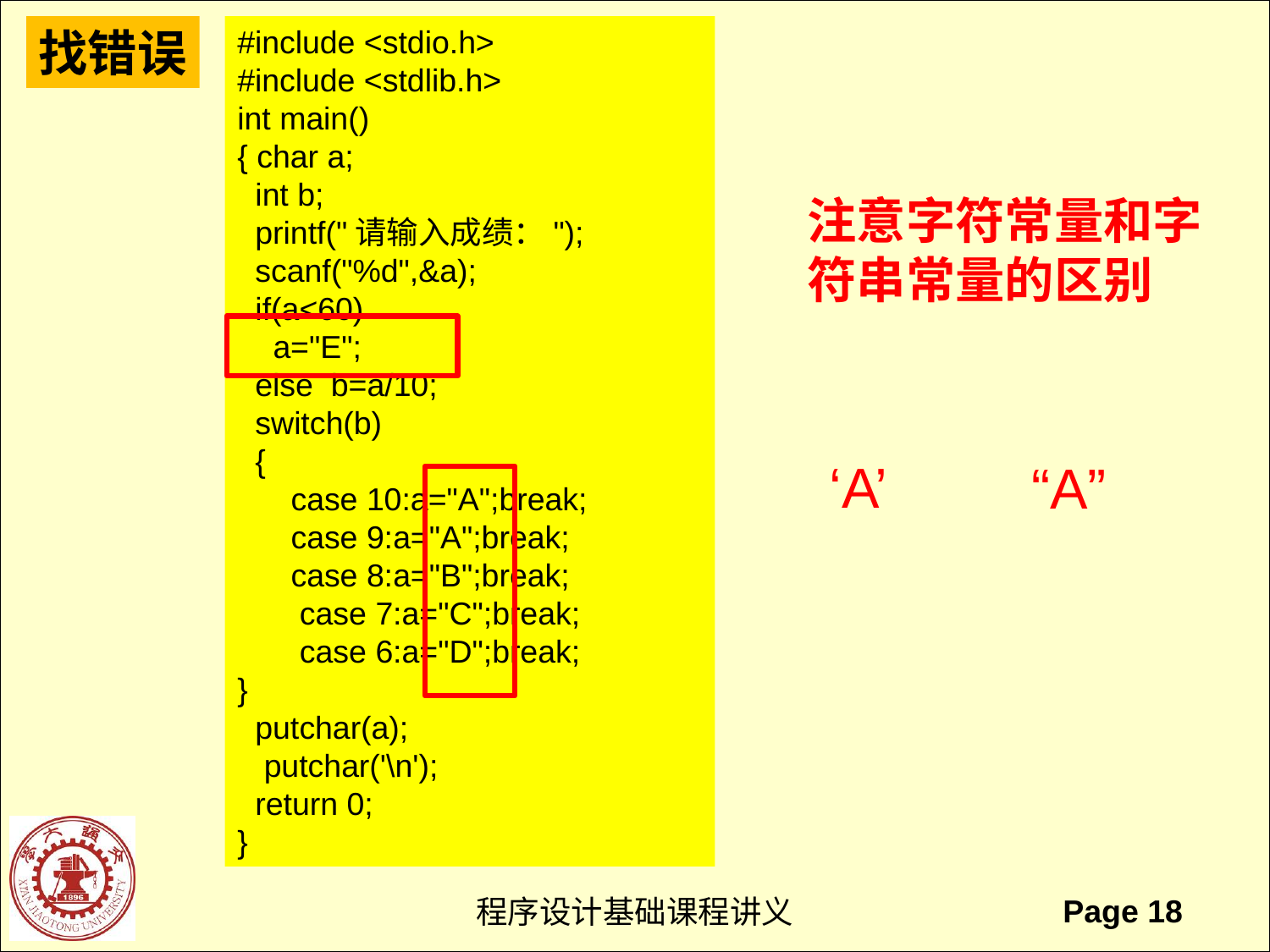

找错误
#include <stdio.h>
#include <stdlib.h>
int main()
{ char a;
  int b;
  printf("请输入成绩：");
  scanf("%d",&a);
  if(a<60)
    a="E";
  else  b=a/10;
  switch(b)
  {
      case 10:a="A";break;
      case 9:a="A";break;
      case 8:a="B";break;
       case 7:a="C";break;
       case 6:a="D";break;
}
  putchar(a);
   putchar('\n');
  return 0;
}
注意字符常量和字符串常量的区别

‘A’
“A”